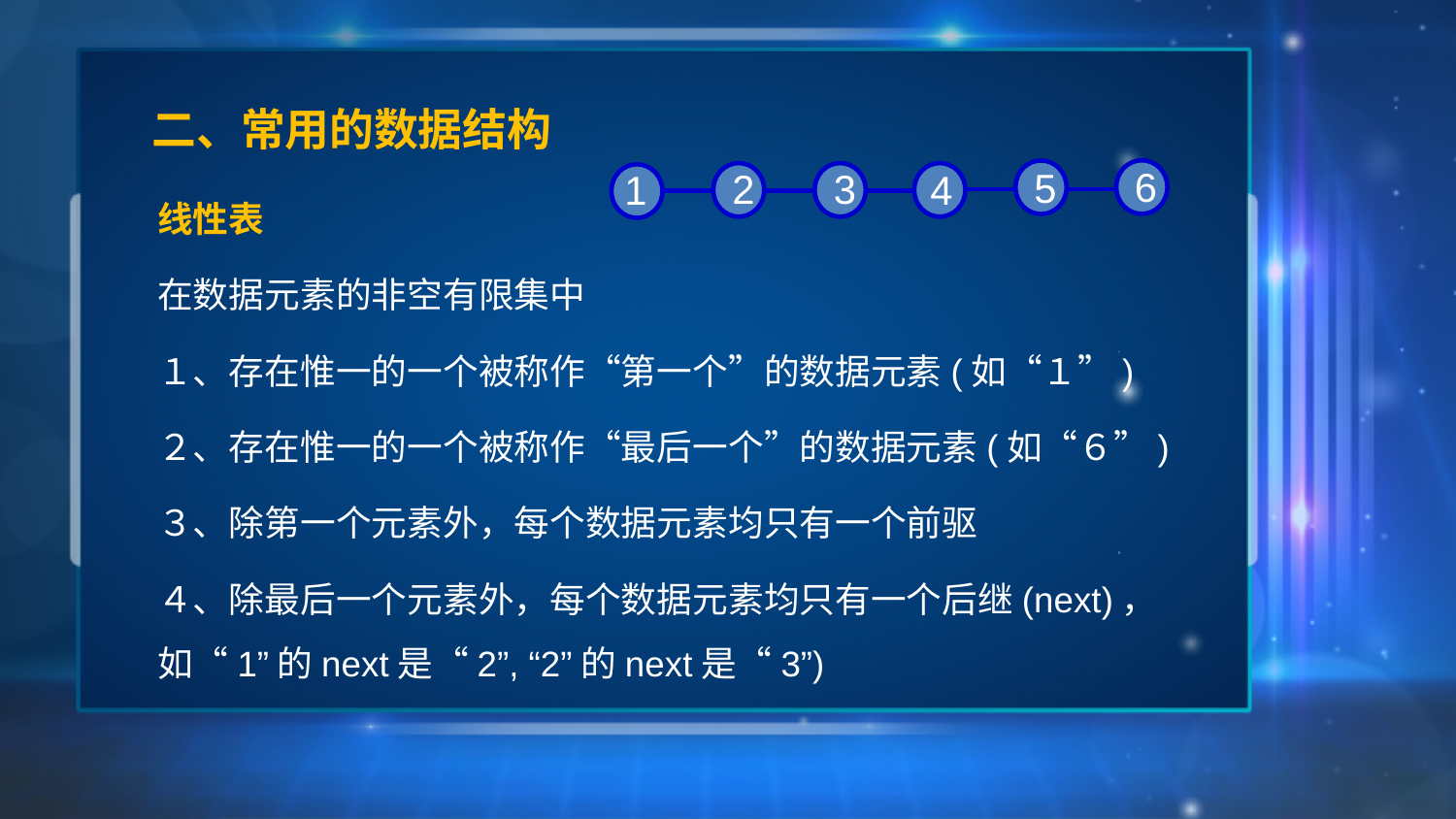

# 二、常用的数据结构

6
5
2
3
1
4

线性表
在数据元素的非空有限集中
１、存在惟一的一个被称作“第一个”的数据元素(如“１”)
２、存在惟一的一个被称作“最后一个”的数据元素(如“６”)
３、除第一个元素外，每个数据元素均只有一个前驱
４、除最后一个元素外，每个数据元素均只有一个后继(next)，如“1”的next是“2”, “2”的next是“3”)